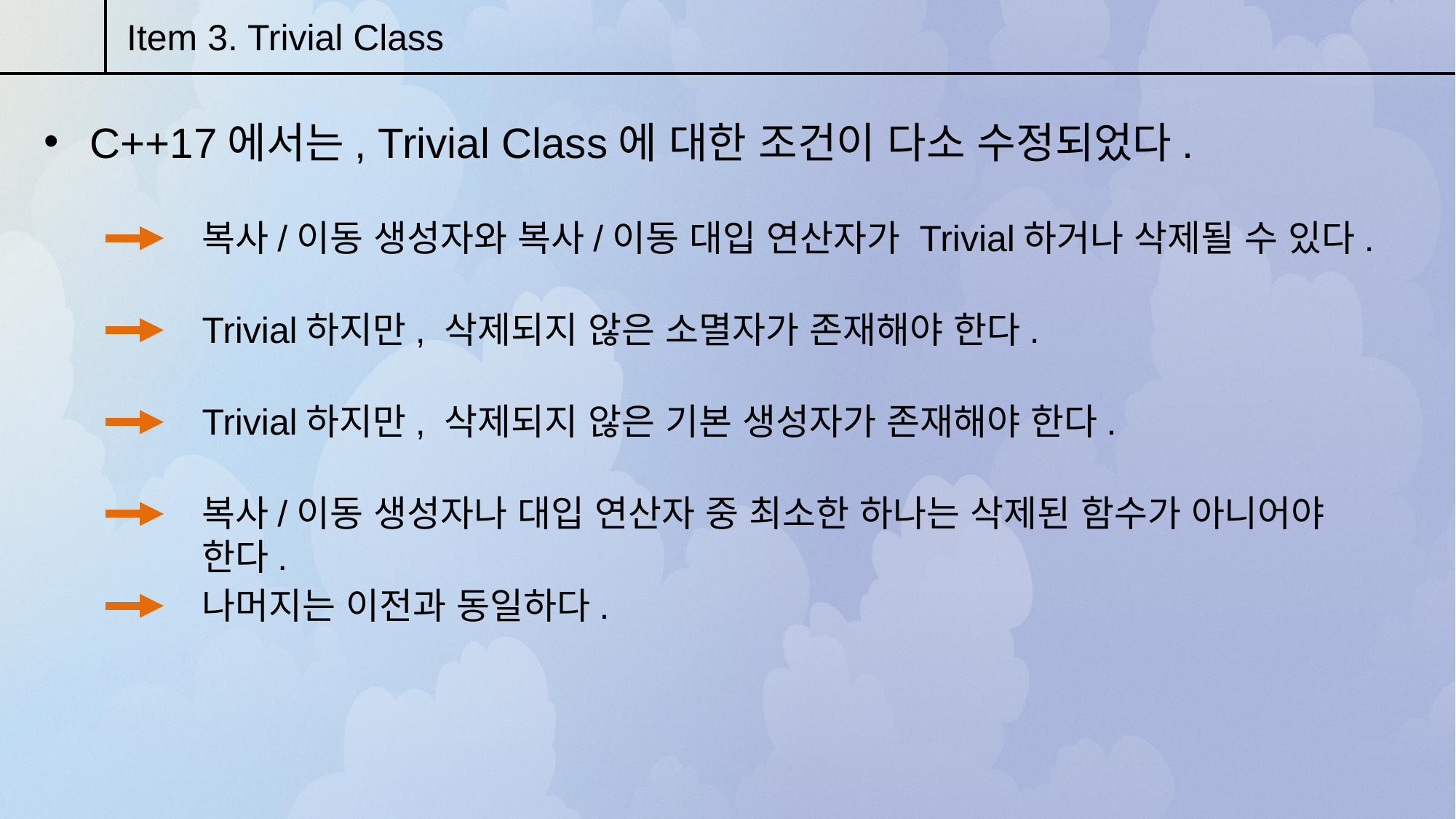

Item 3. Trivial Class
 C++17에서는, Trivial Class에 대한 조건이 다소 수정되었다.
복사/이동 생성자와 복사/이동 대입 연산자가 Trivial하거나 삭제될 수 있다.
Trivial하지만, 삭제되지 않은 소멸자가 존재해야 한다.
Trivial하지만, 삭제되지 않은 기본 생성자가 존재해야 한다.
복사/이동 생성자나 대입 연산자 중 최소한 하나는 삭제된 함수가 아니어야 한다.
나머지는 이전과 동일하다.